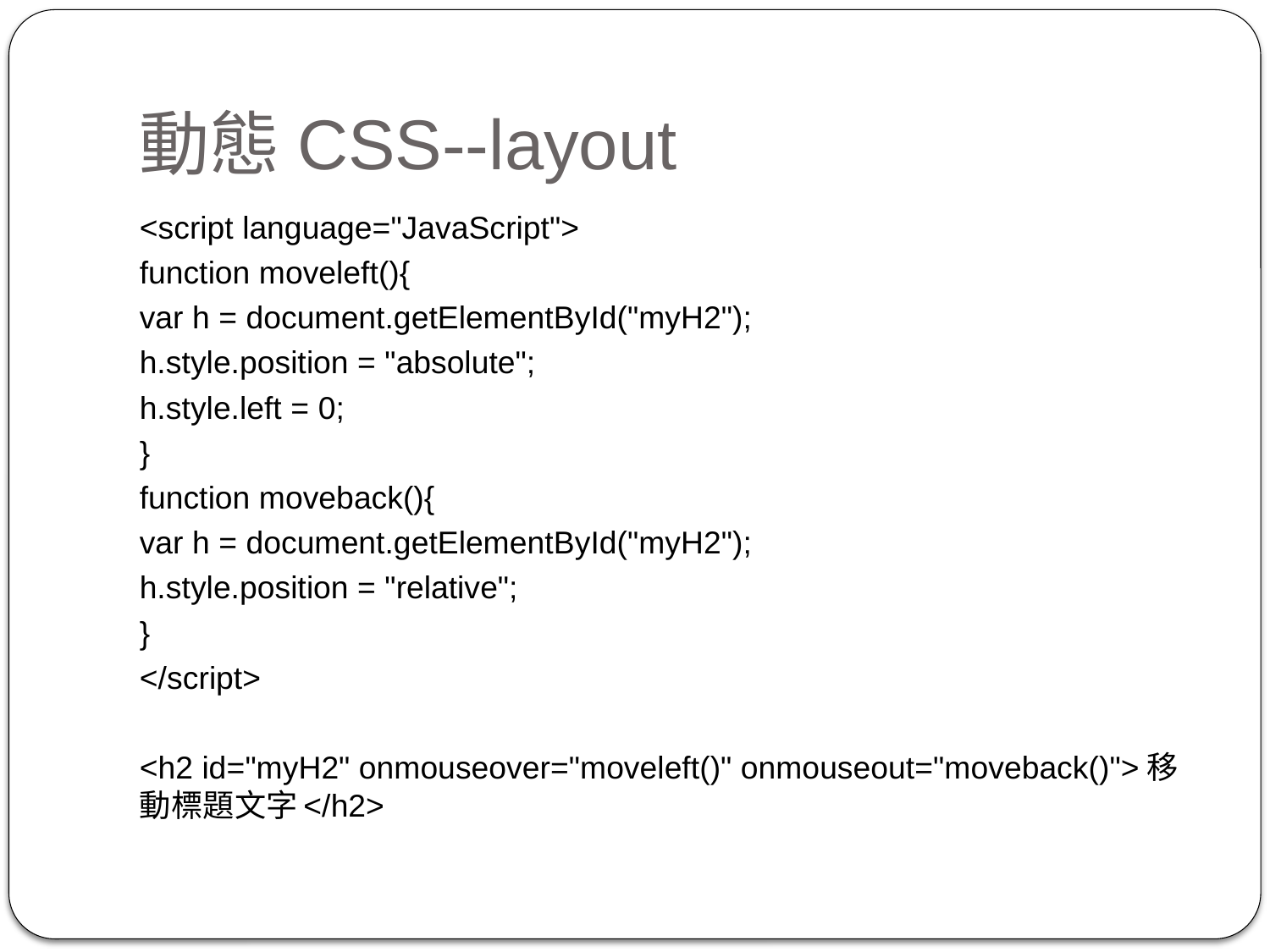

# 動態CSS--layout
<script language="JavaScript">
function moveleft(){
var h = document.getElementById("myH2");
h.style.position = "absolute";
h.style.left = 0;
}
function moveback(){
var h = document.getElementById("myH2");
h.style.position = "relative";
}
</script>

<h2 id="myH2" onmouseover="moveleft()" onmouseout="moveback()">移動標題文字</h2>